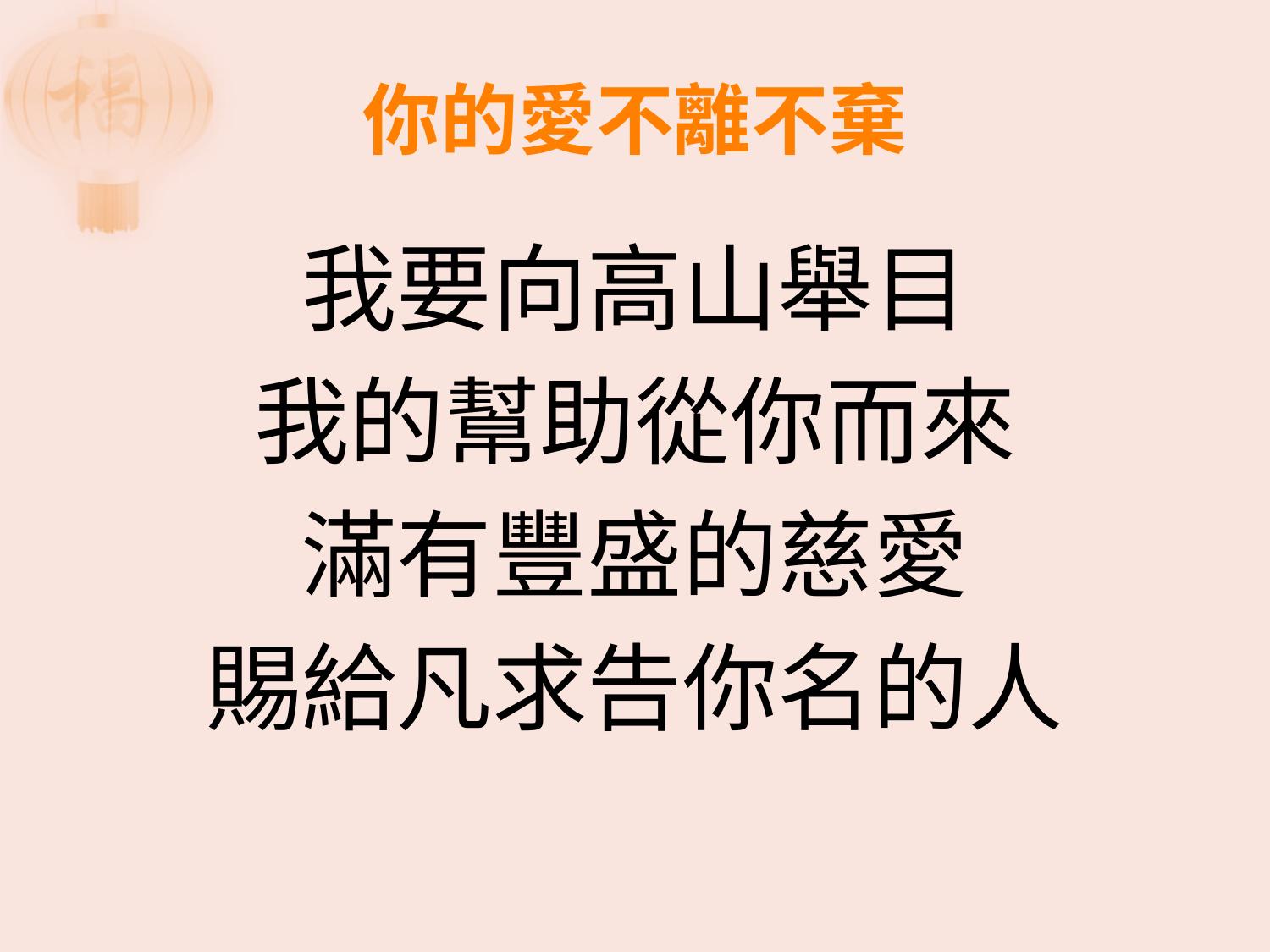

# 你的愛不離不棄
我要向高山舉目
我的幫助從你而來
滿有豐盛的慈愛
賜給凡求告你名的人